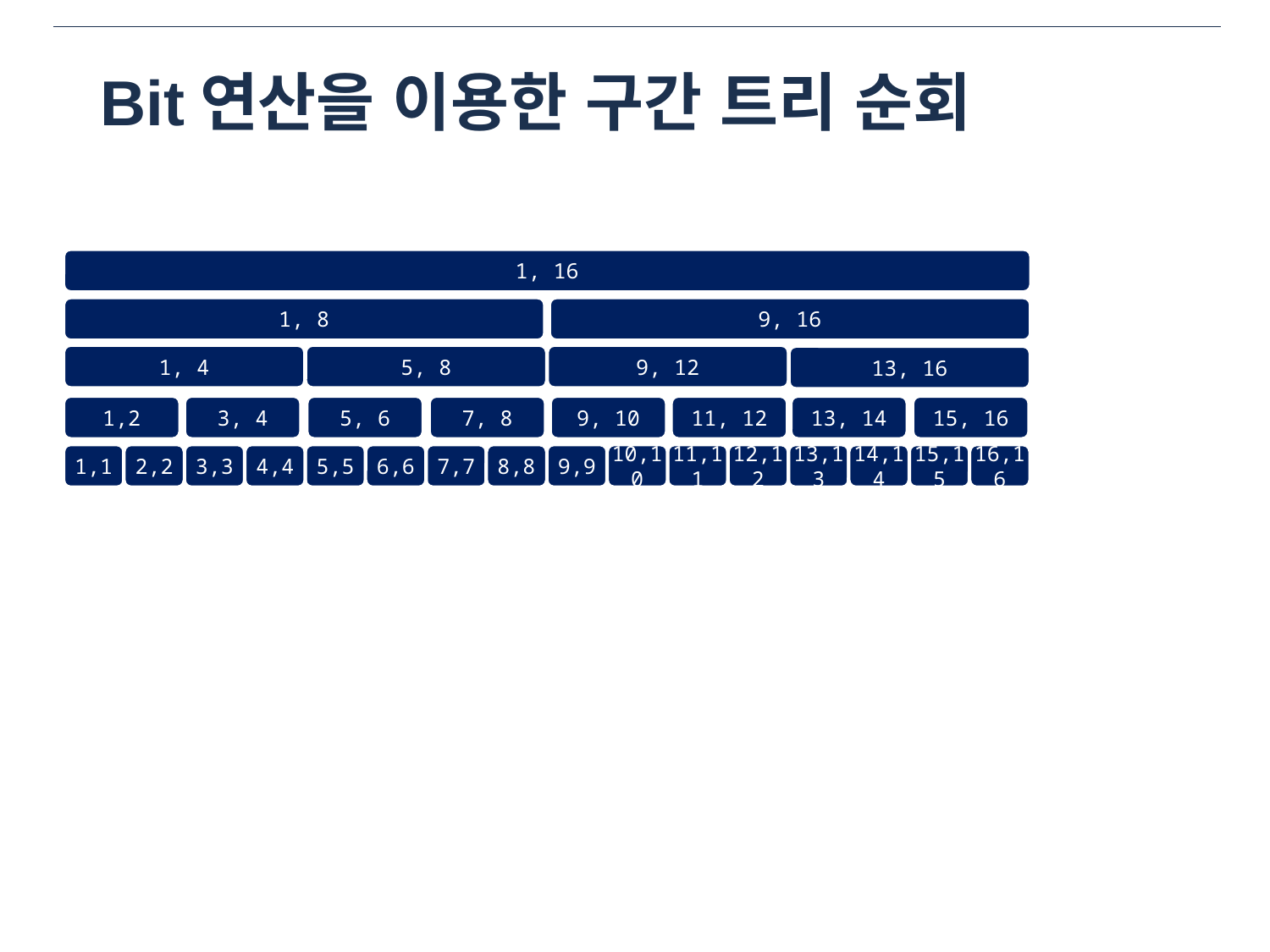

# Bit연산을 이용한 구간 트리 순회
1, 16
1, 8
9, 16
1, 4
5, 8
9, 12
13, 16
1,2
3, 4
5, 6
7, 8
9, 10
11, 12
13, 14
15, 16
1,1
2,2
3,3
4,4
5,5
6,6
7,7
8,8
9,9
10,10
11,11
12,12
13,13
14,14
15,15
16,16